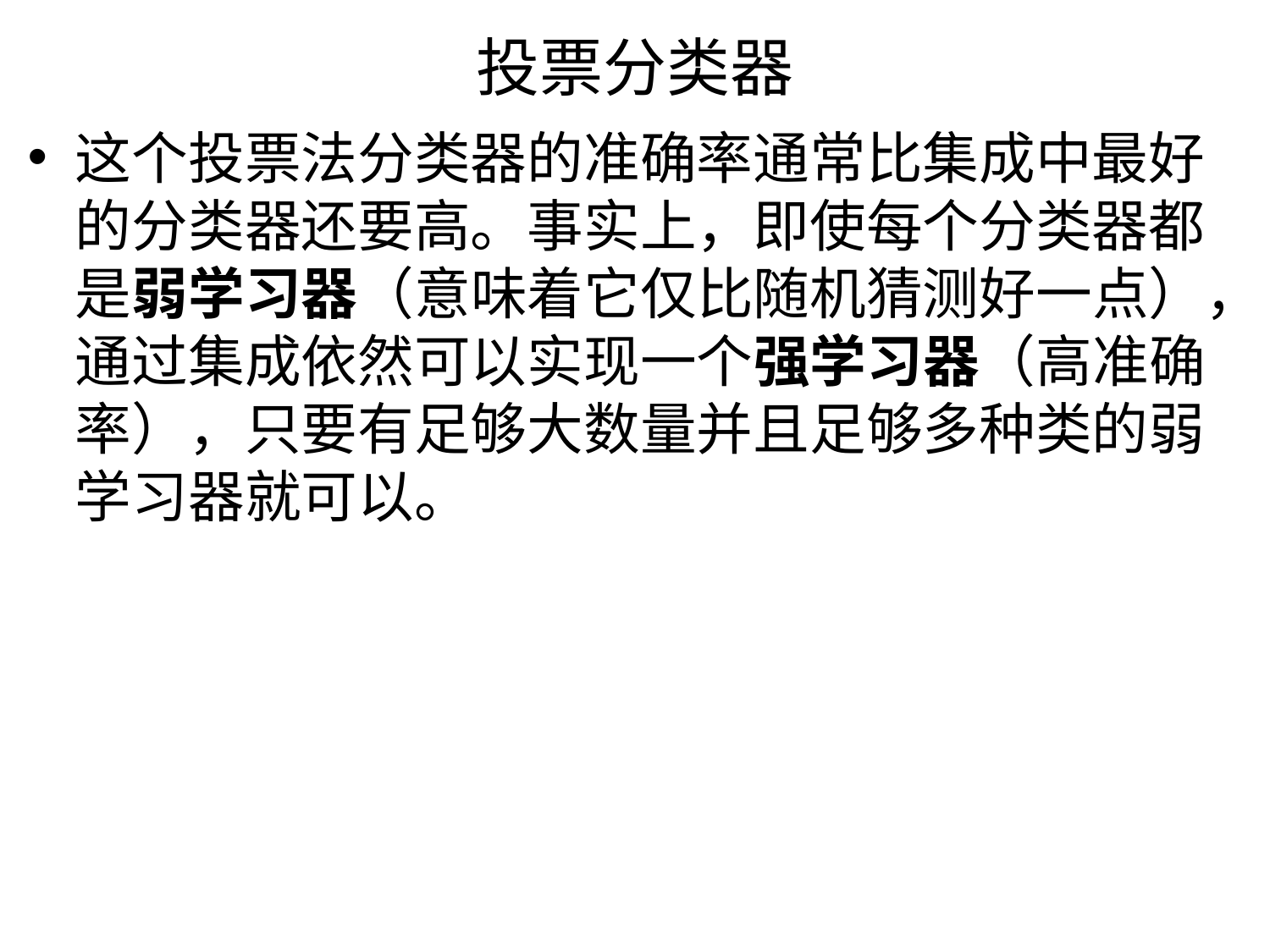

# 投票分类器
这个投票法分类器的准确率通常比集成中最好的分类器还要高。事实上，即使每个分类器都是弱学习器（意味着它仅比随机猜测好一点），通过集成依然可以实现一个强学习器（高准确率），只要有足够大数量并且足够多种类的弱学习器就可以。